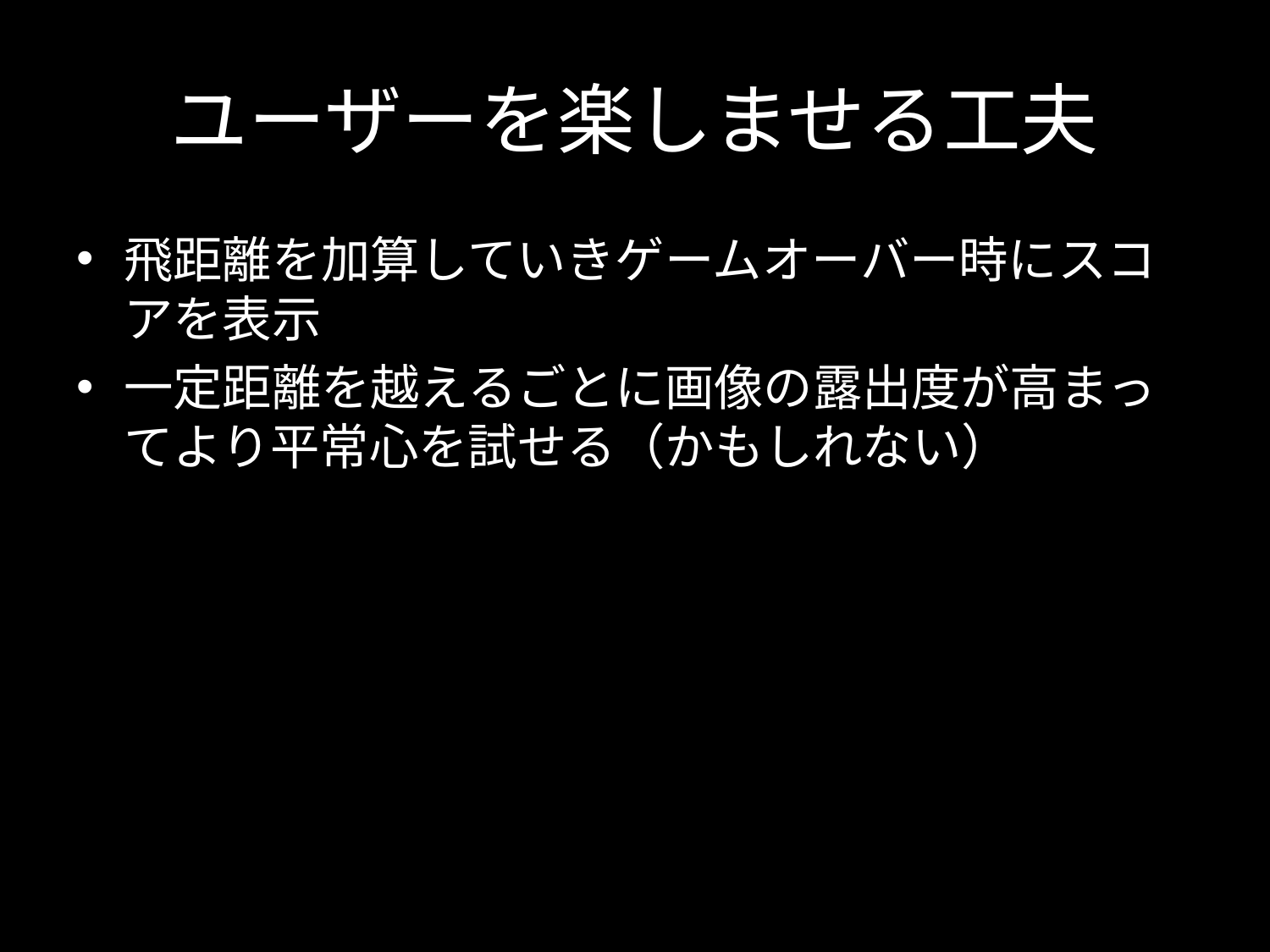

# ユーザーを楽しませる工夫
飛距離を加算していきゲームオーバー時にスコアを表示
一定距離を越えるごとに画像の露出度が高まってより平常心を試せる（かもしれない）